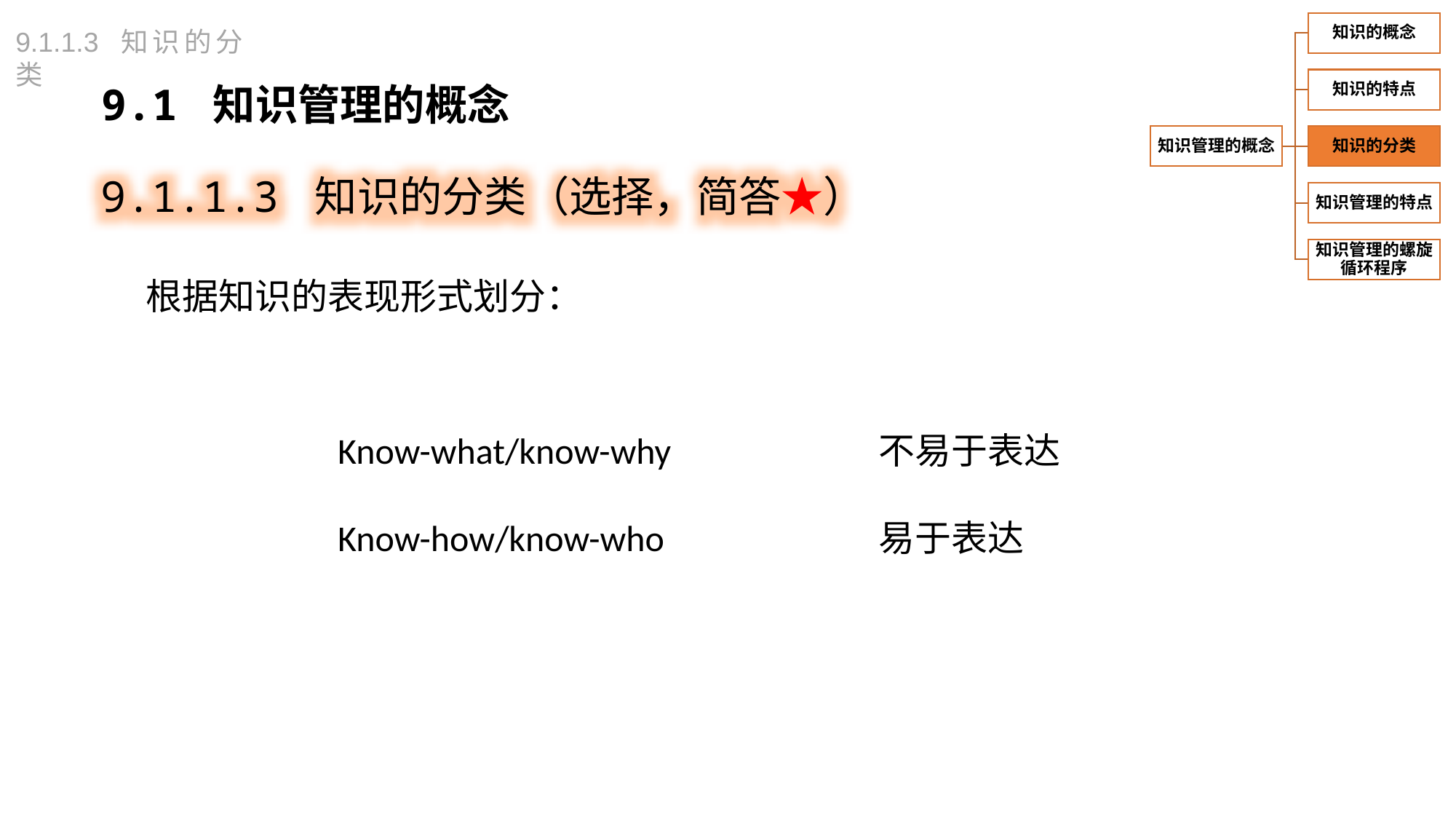

知识管理的概念
知识的概念
知识的特点
知识的分类
知识管理的特点
知识管理的螺旋循环程序
9.1.1.3 知识的分类
9.1 知识管理的概念
9.1.1.3 知识的分类（选择，简答★）
根据知识的表现形式划分：
不易于表达

易于表达
Know-what/know-why

Know-how/know-who